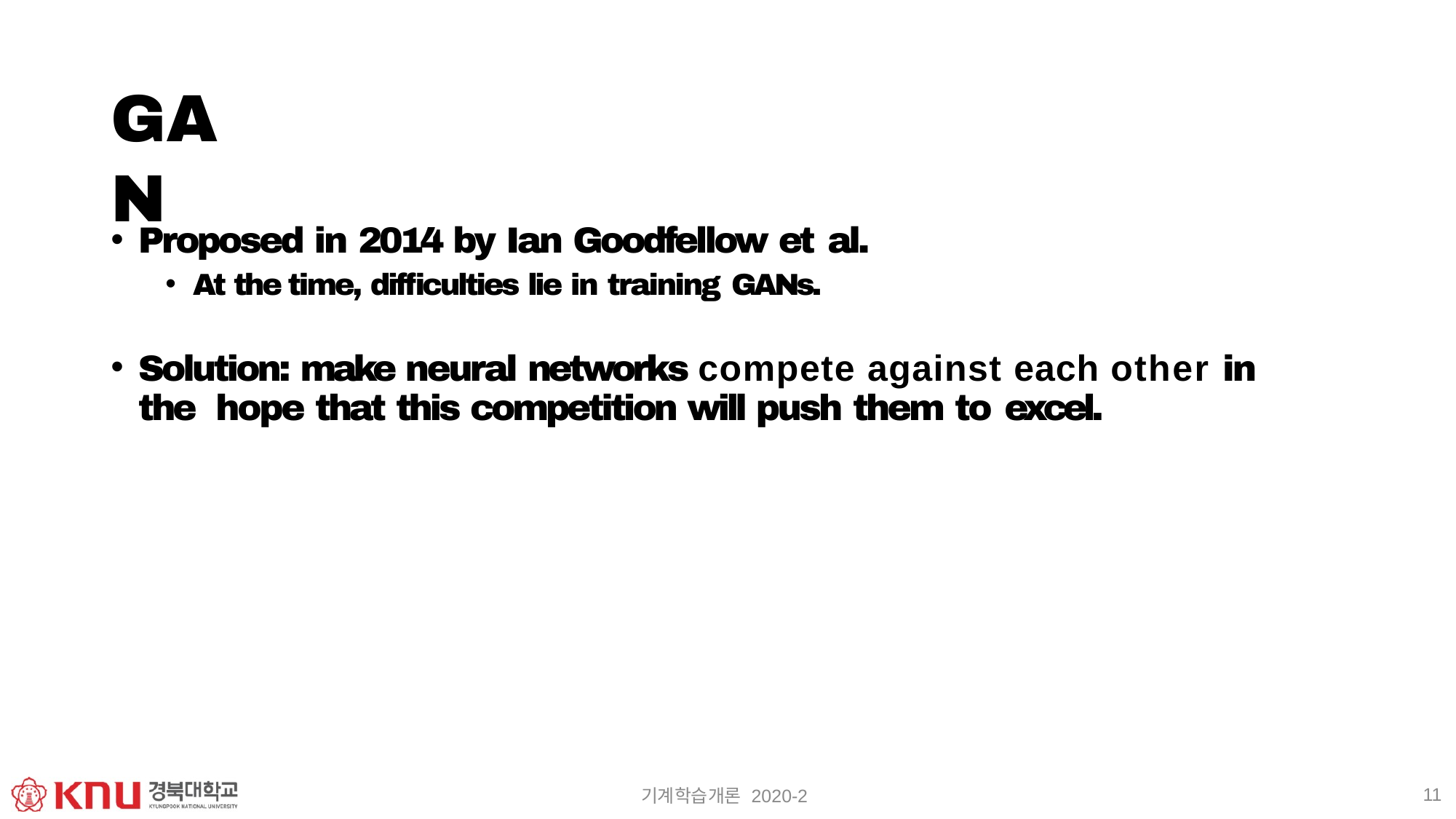

# GAN
Proposed in 2014 by Ian Goodfellow et al.
At the time, difficulties lie in training GANs.

Solution: make neural networks compete against each other in the  hope that this competition will push them to excel.
11
기계학습개론 2020-2